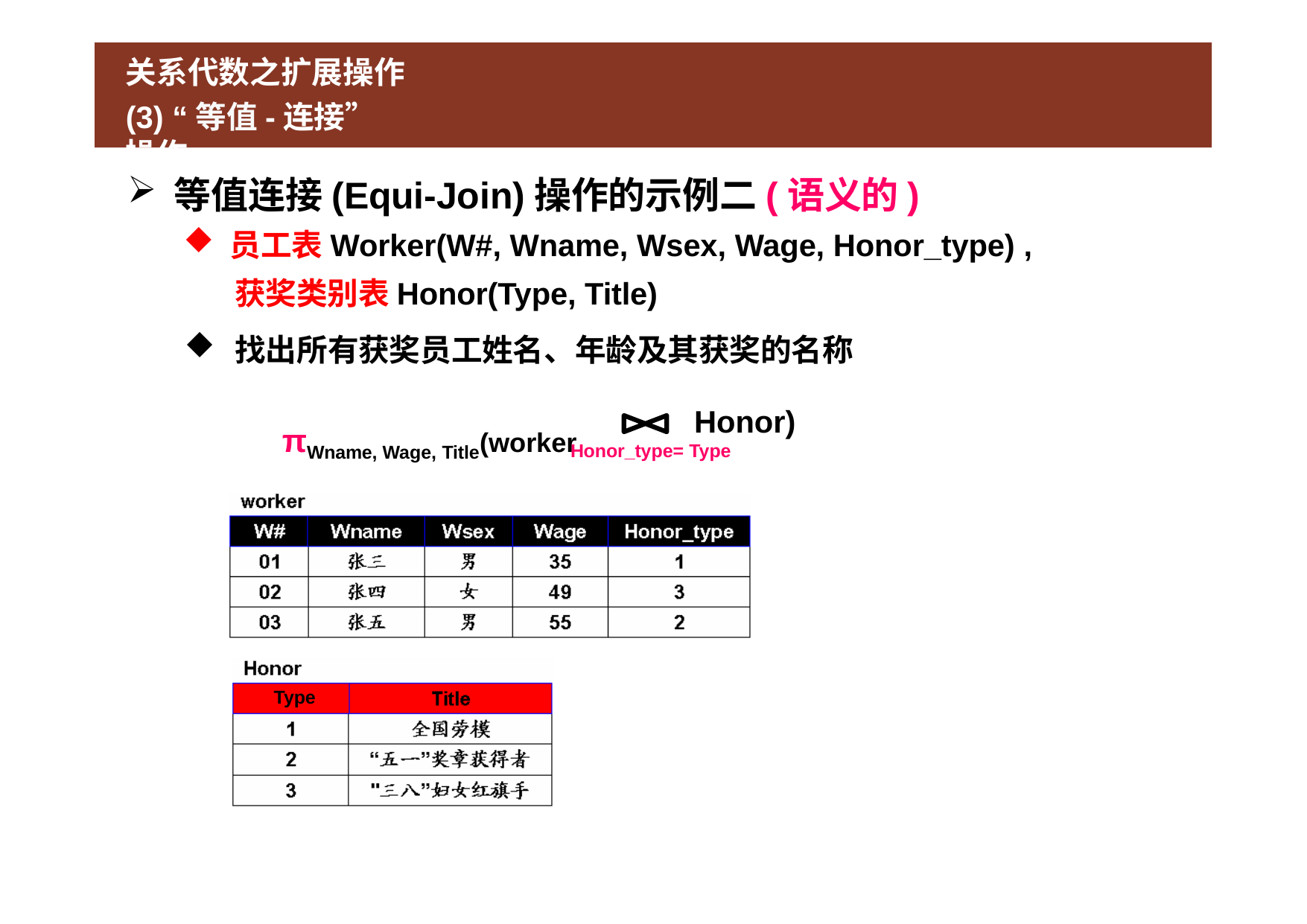

# 关系代数之扩展操作
(3) “等值-连接”操作
等值连接(Equi-Join)操作的示例二(语义的)
员工表Worker(W#, Wname, Wsex, Wage, Honor_type) ,
获奖类别表Honor(Type, Title)
找出所有获奖员工姓名、年龄及其获奖的名称
Honor)
πWname, Wage, Title(worker

Honor_type= Type

Type